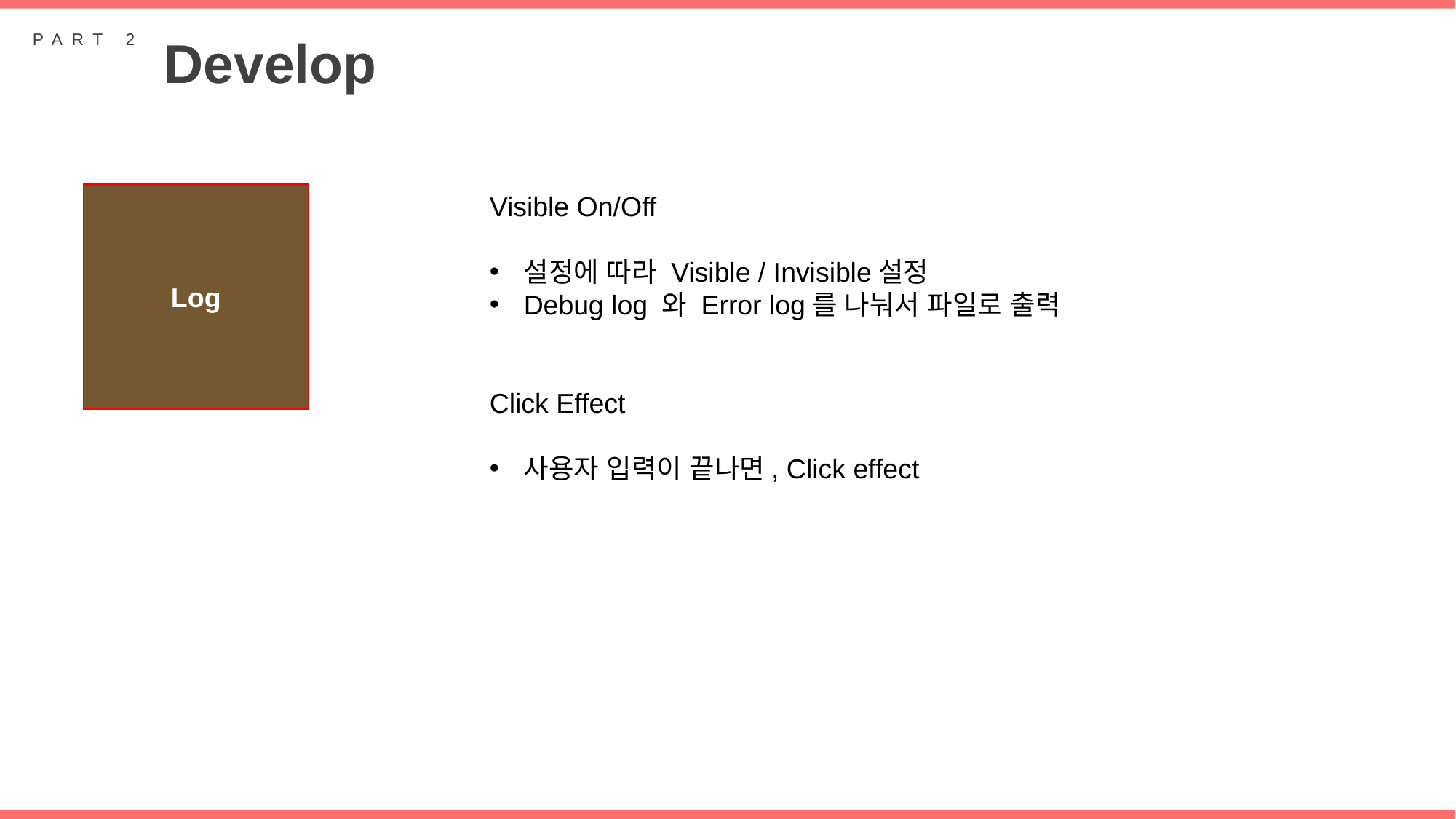

PART 2
Develop
Visible On/Off

설정에 따라 Visible / Invisible설정
Debug log 와 Error log를 나눠서 파일로 출력

Click Effect

사용자 입력이 끝나면, Click effect

Log